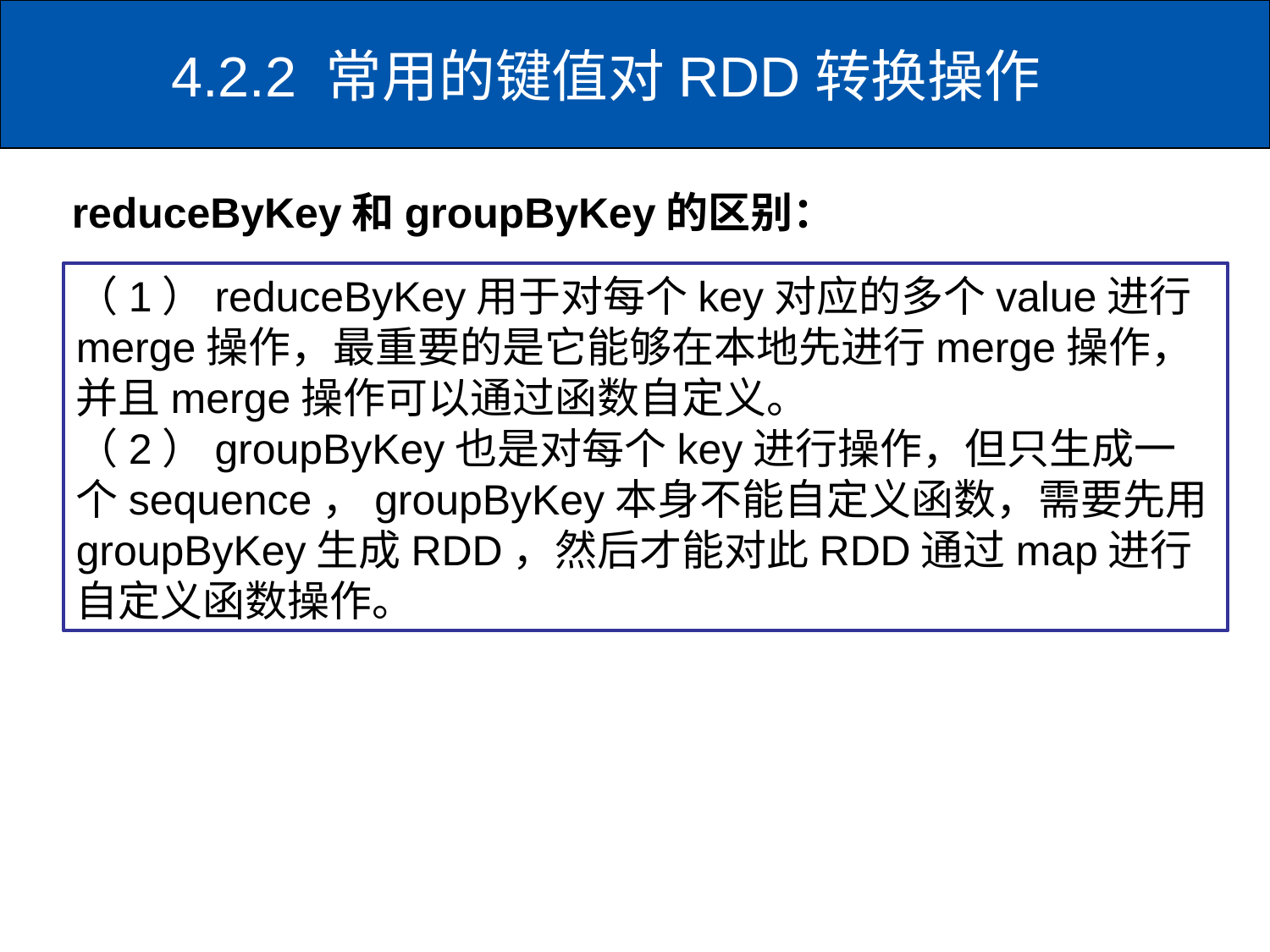

# 4.2.2 常用的键值对RDD转换操作
reduceByKey和groupByKey的区别：
（1）reduceByKey用于对每个key对应的多个value进行merge操作，最重要的是它能够在本地先进行merge操作，并且merge操作可以通过函数自定义。
（2）groupByKey也是对每个key进行操作，但只生成一个sequence，groupByKey本身不能自定义函数，需要先用groupByKey生成RDD，然后才能对此RDD通过map进行自定义函数操作。